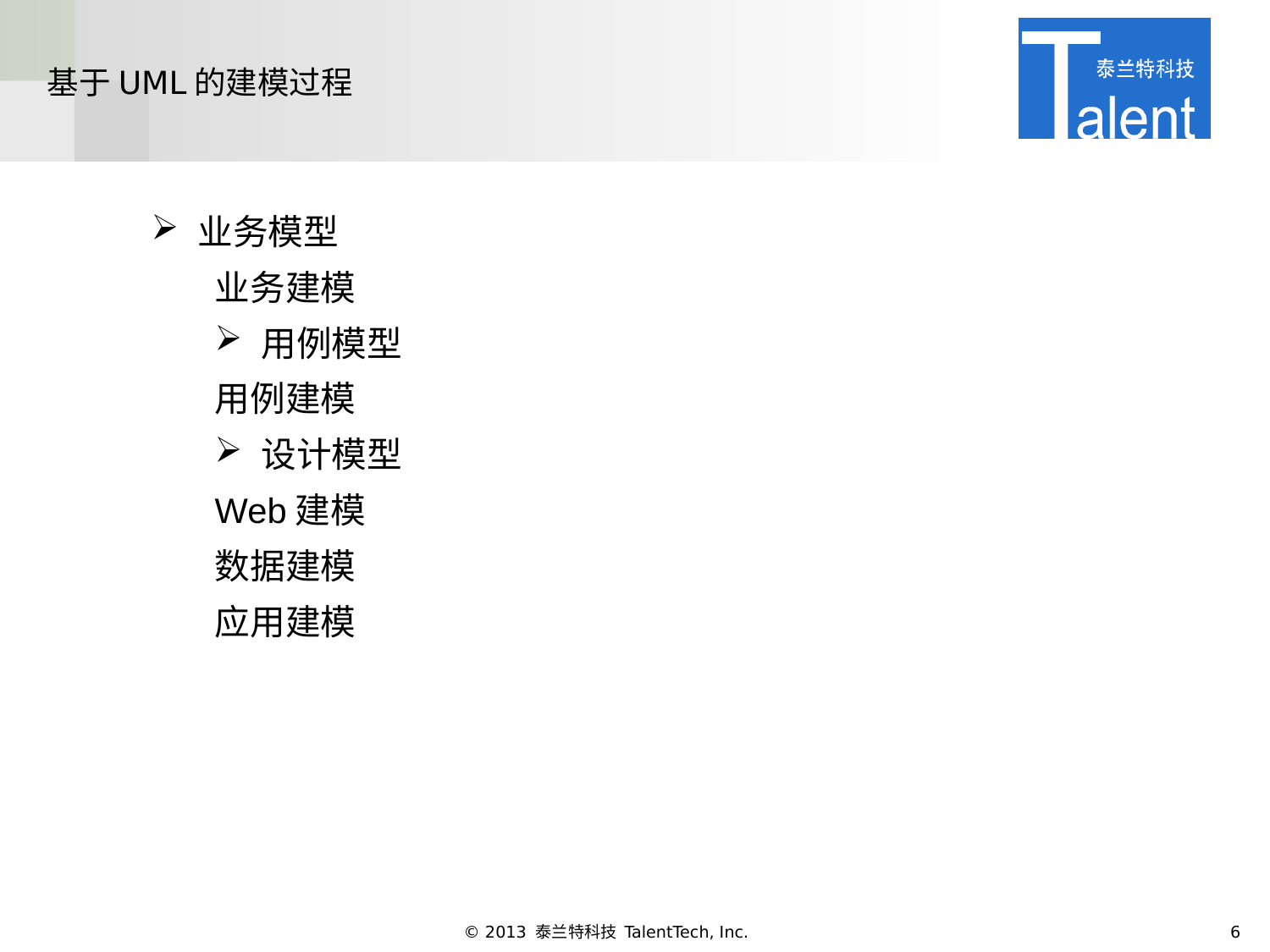

# 基于UML的建模过程

 业务模型
业务建模
 用例模型
用例建模
 设计模型
Web建模
数据建模
应用建模